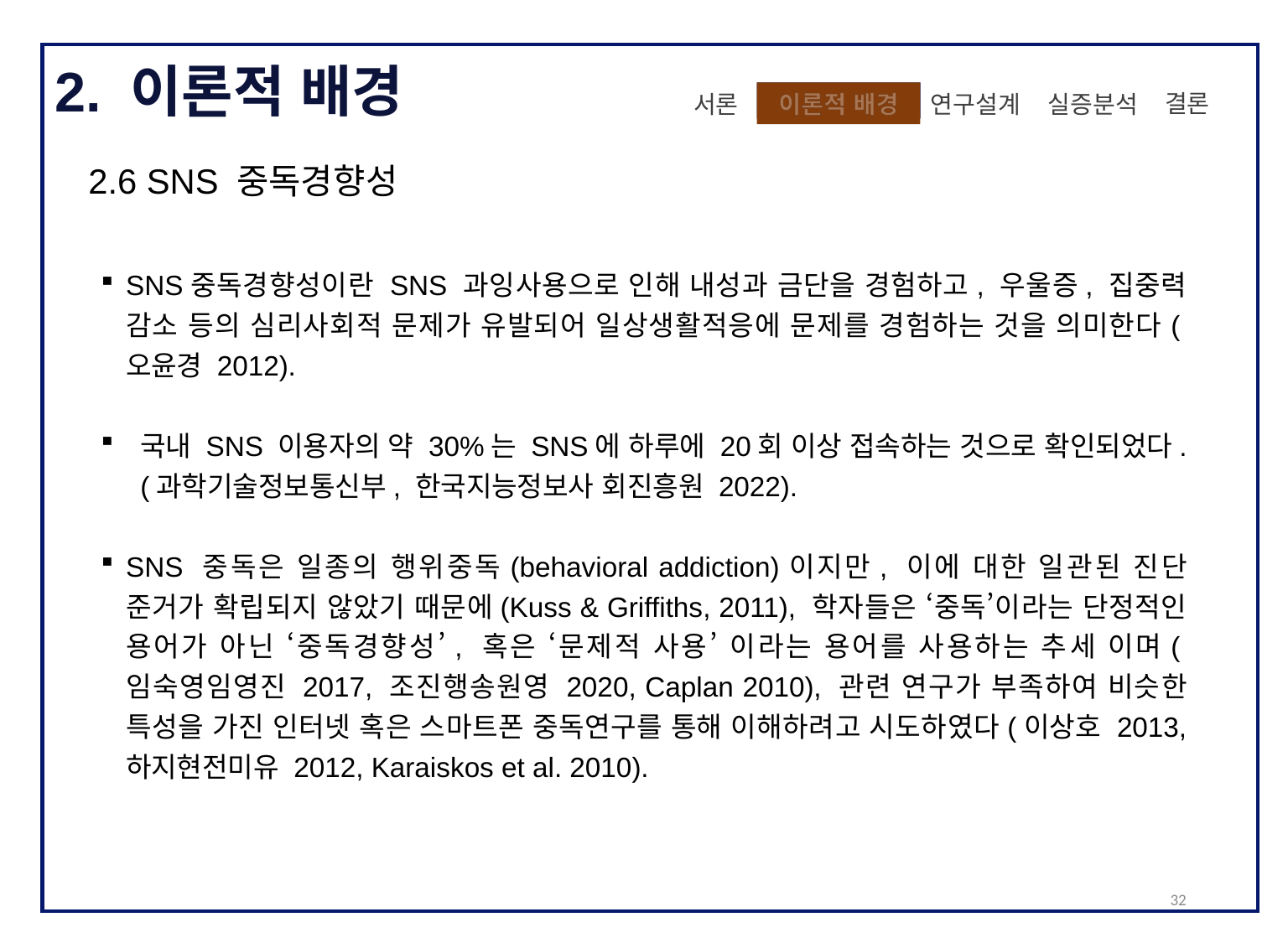

2. 이론적 배경
 결론
실증분석
이론적 배경
이론적 배경

 연구설계
서론
2.6 SNS 중독경향성
SNS중독경향성이란 SNS 과잉사용으로 인해 내성과 금단을 경험하고, 우울증, 집중력 감소 등의 심리사회적 문제가 유발되어 일상생활적응에 문제를 경험하는 것을 의미한다(오윤경 2012).

국내 SNS 이용자의 약 30%는 SNS에 하루에 20회 이상 접속하는 것으로 확인되었다.(과학기술정보통신부, 한국지능정보사 회진흥원 2022).

SNS 중독은 일종의 행위중독(behavioral addiction)이지만, 이에 대한 일관된 진단 준거가 확립되지 않았기 때문에(Kuss & Griffiths, 2011), 학자들은 ‘중독’이라는 단정적인 용어가 아닌 ‘중독경향성’, 혹은 ‘문제적 사용’ 이라는 용어를 사용하는 추세 이며(임숙영임영진 2017, 조진행송원영 2020, Caplan 2010), 관련 연구가 부족하여 비슷한 특성을 가진 인터넷 혹은 스마트폰 중독연구를 통해 이해하려고 시도하였다(이상호 2013, 하지현전미유 2012, Karaiskos et al. 2010).

32